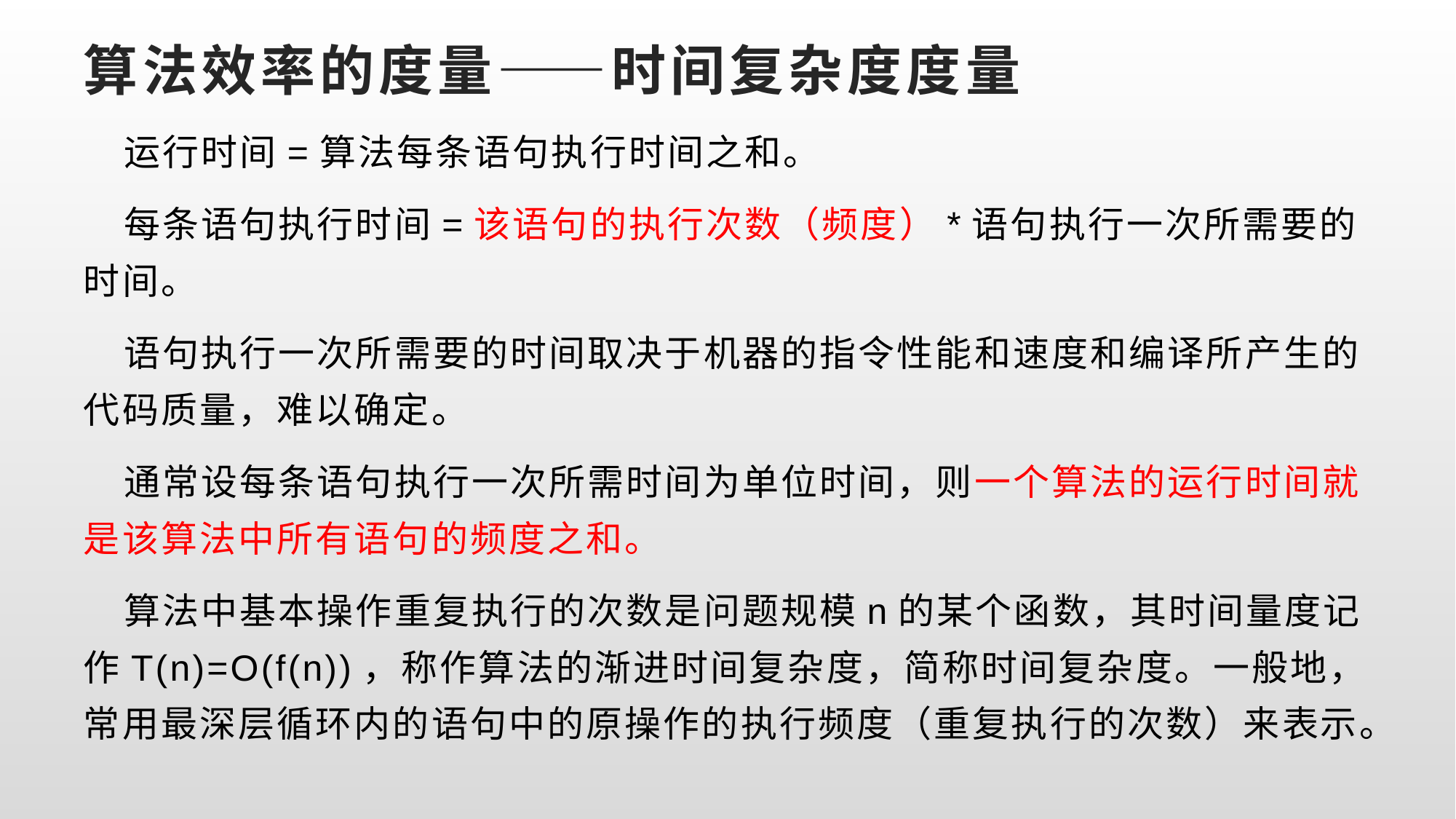

# 算法效率的度量——时间复杂度度量
   运行时间=算法每条语句执行时间之和。
   每条语句执行时间=该语句的执行次数（频度）*语句执行一次所需要的时间。
   语句执行一次所需要的时间取决于机器的指令性能和速度和编译所产生的代码质量，难以确定。
   通常设每条语句执行一次所需时间为单位时间，则一个算法的运行时间就是该算法中所有语句的频度之和。
   算法中基本操作重复执行的次数是问题规模n的某个函数，其时间量度记作T(n)=O(f(n))，称作算法的渐进时间复杂度，简称时间复杂度。一般地，常用最深层循环内的语句中的原操作的执行频度（重复执行的次数）来表示。